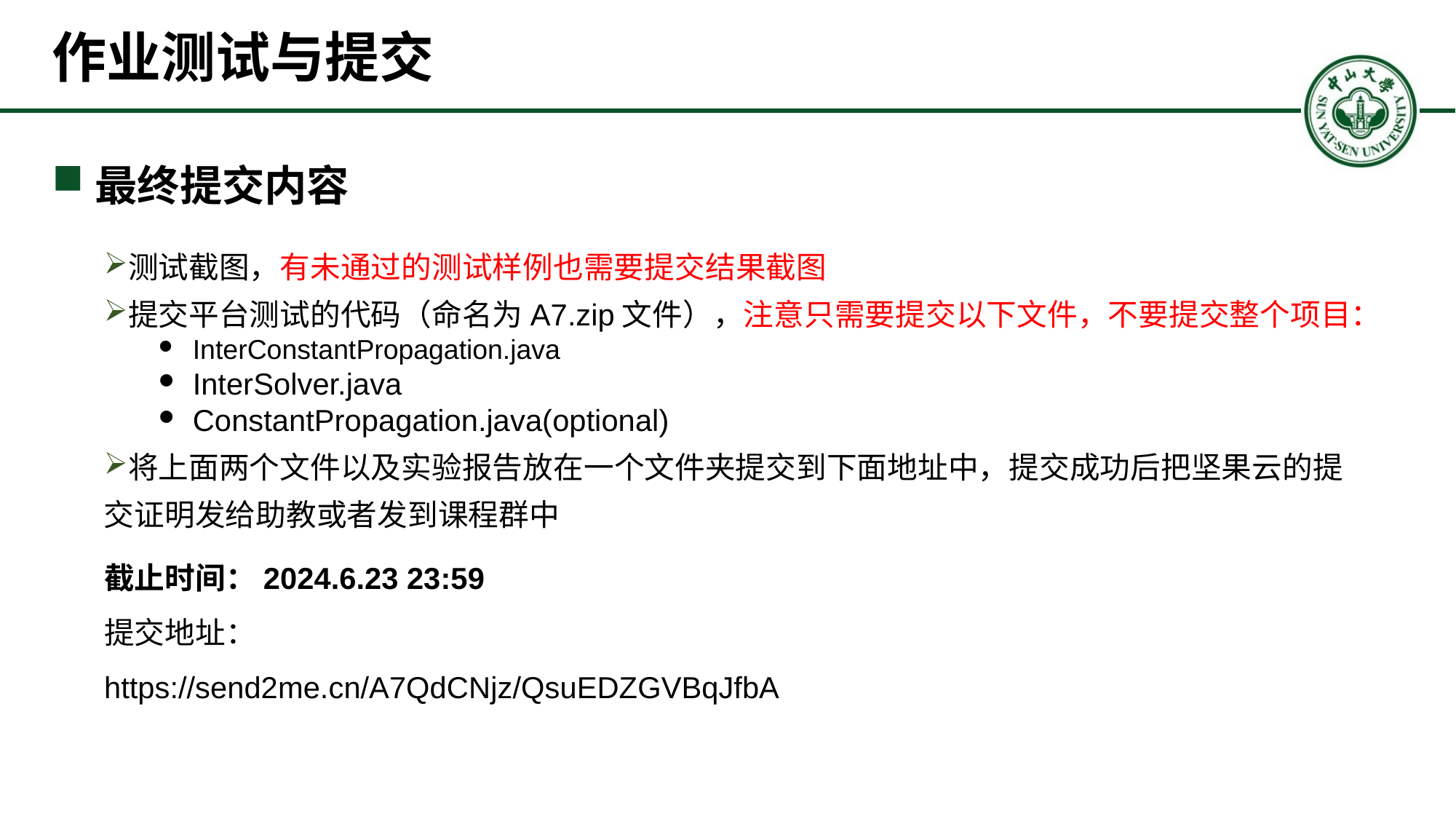

# 作业测试与提交
最终提交内容
测试截图，有未通过的测试样例也需要提交结果截图
提交平台测试的代码（命名为A7.zip文件），注意只需要提交以下文件，不要提交整个项目：
InterConstantPropagation.java
InterSolver.java
ConstantPropagation.java(optional)
将上面两个文件以及实验报告放在一个文件夹提交到下面地址中，提交成功后把坚果云的提交证明发给助教或者发到课程群中
截止时间：2024.6.23 23:59
提交地址：
https://send2me.cn/A7QdCNjz/QsuEDZGVBqJfbA